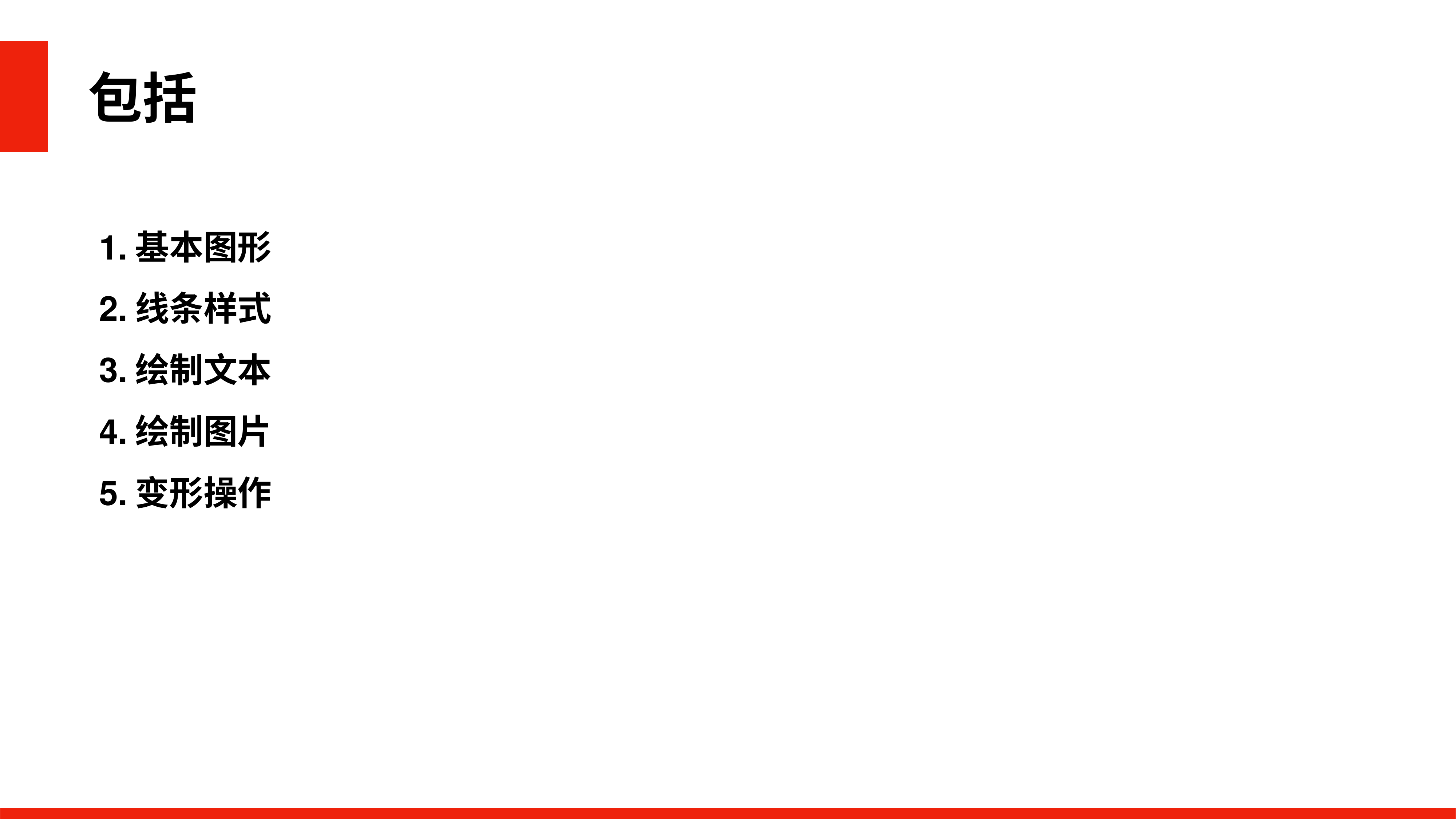

包括
基本图形
线条样式
绘制文本
绘制图片
变形操作
9